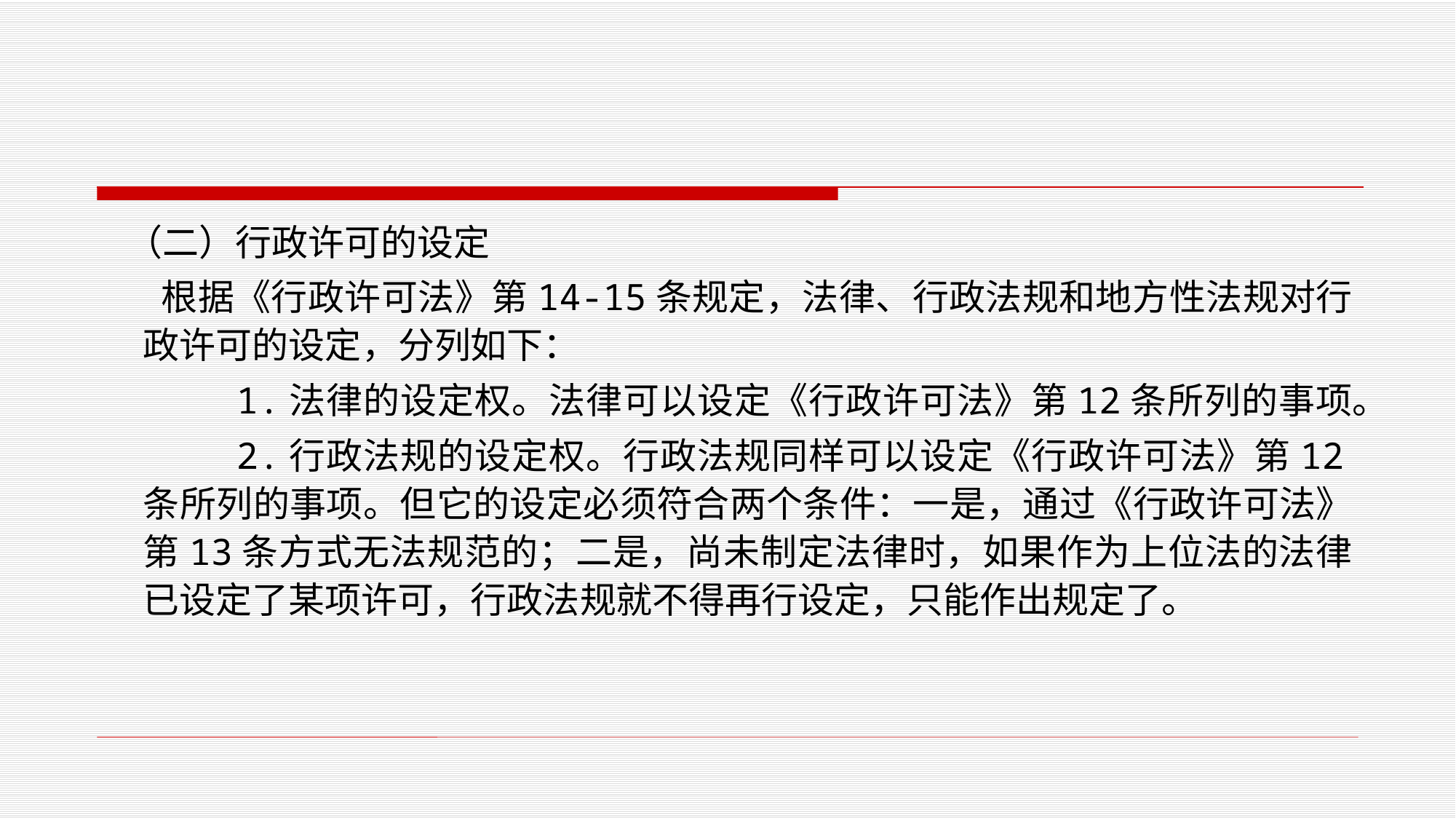

#
  （二）行政许可的设定
      根据《行政许可法》第14-15条规定，法律、行政法规和地方性法规对行政许可的设定，分列如下：
      1.法律的设定权。法律可以设定《行政许可法》第12条所列的事项。
      2.行政法规的设定权。行政法规同样可以设定《行政许可法》第12条所列的事项。但它的设定必须符合两个条件：一是，通过《行政许可法》第13条方式无法规范的；二是，尚未制定法律时，如果作为上位法的法律已设定了某项许可，行政法规就不得再行设定，只能作出规定了。